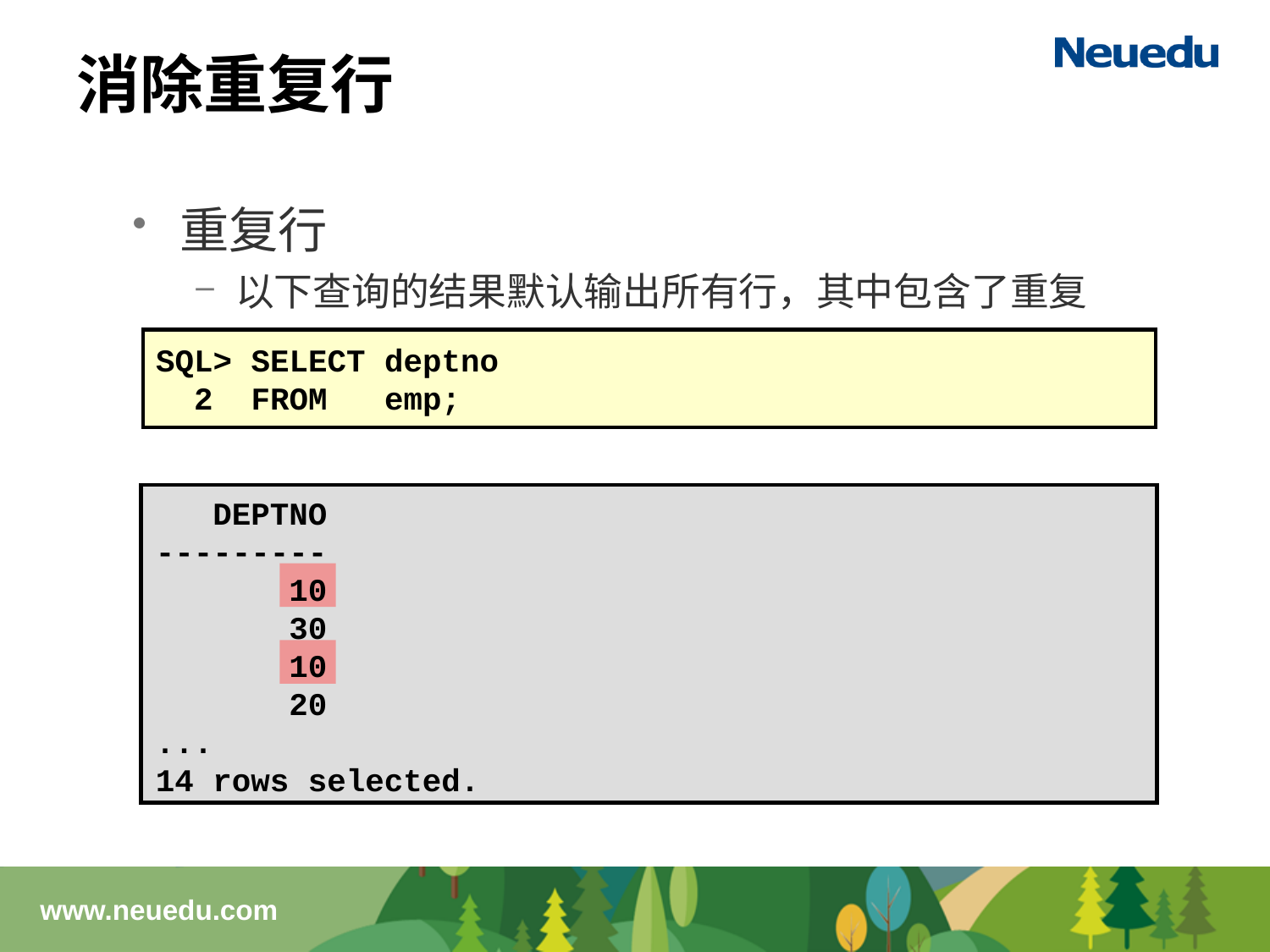

# 消除重复行
重复行
以下查询的结果默认输出所有行，其中包含了重复行。
SQL> SELECT deptno
  2  FROM   emp;

   DEPTNO
---------
       10
       30
       10
       20
...
14 rows selected.